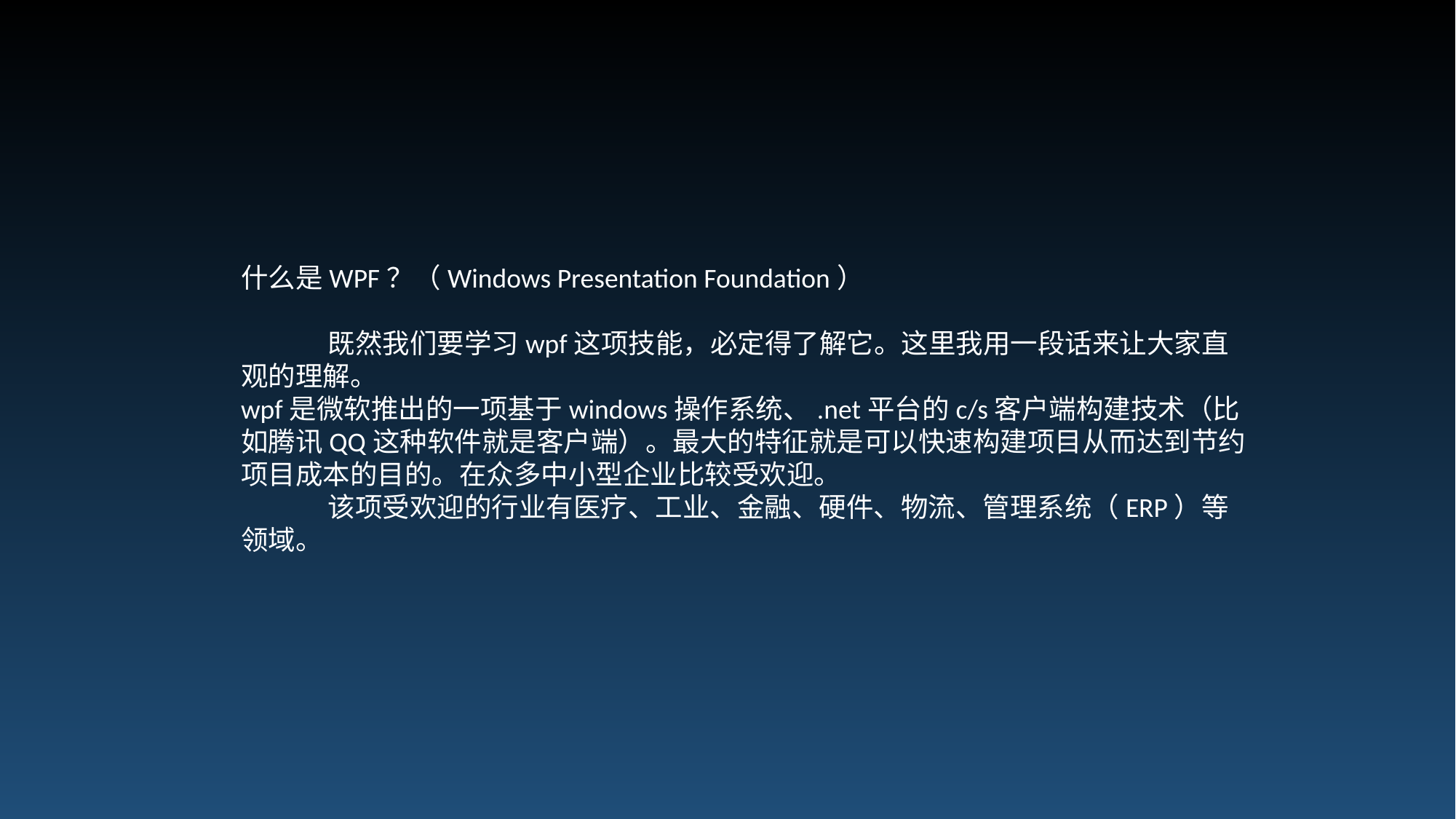

什么是WPF？（Windows Presentation Foundation）

             既然我们要学习wpf这项技能，必定得了解它。这里我用一段话来让大家直观的理解。
wpf是微软推出的一项基于windows操作系统、.net平台的c/s客户端构建技术（比如腾讯QQ这种软件就是客户端）。最大的特征就是可以快速构建项目从而达到节约项目成本的目的。在众多中小型企业比较受欢迎。
             该项受欢迎的行业有医疗、工业、金融、硬件、物流、管理系统（ERP）等领域。